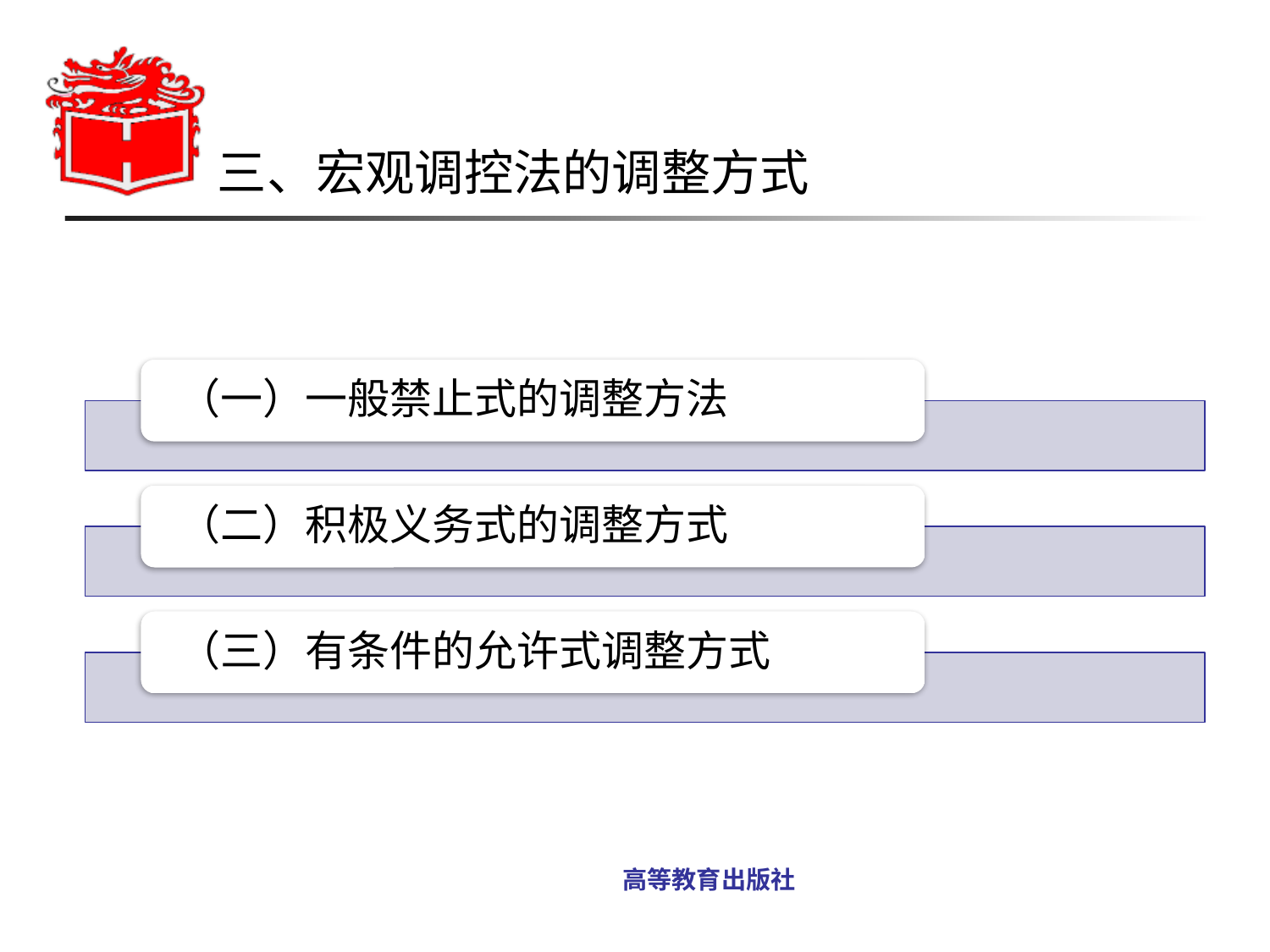

三、宏观调控法的调整方式
（一）一般禁止式的调整方法
（二）积极义务式的调整方式
（三）有条件的允许式调整方式

高等教育出版社